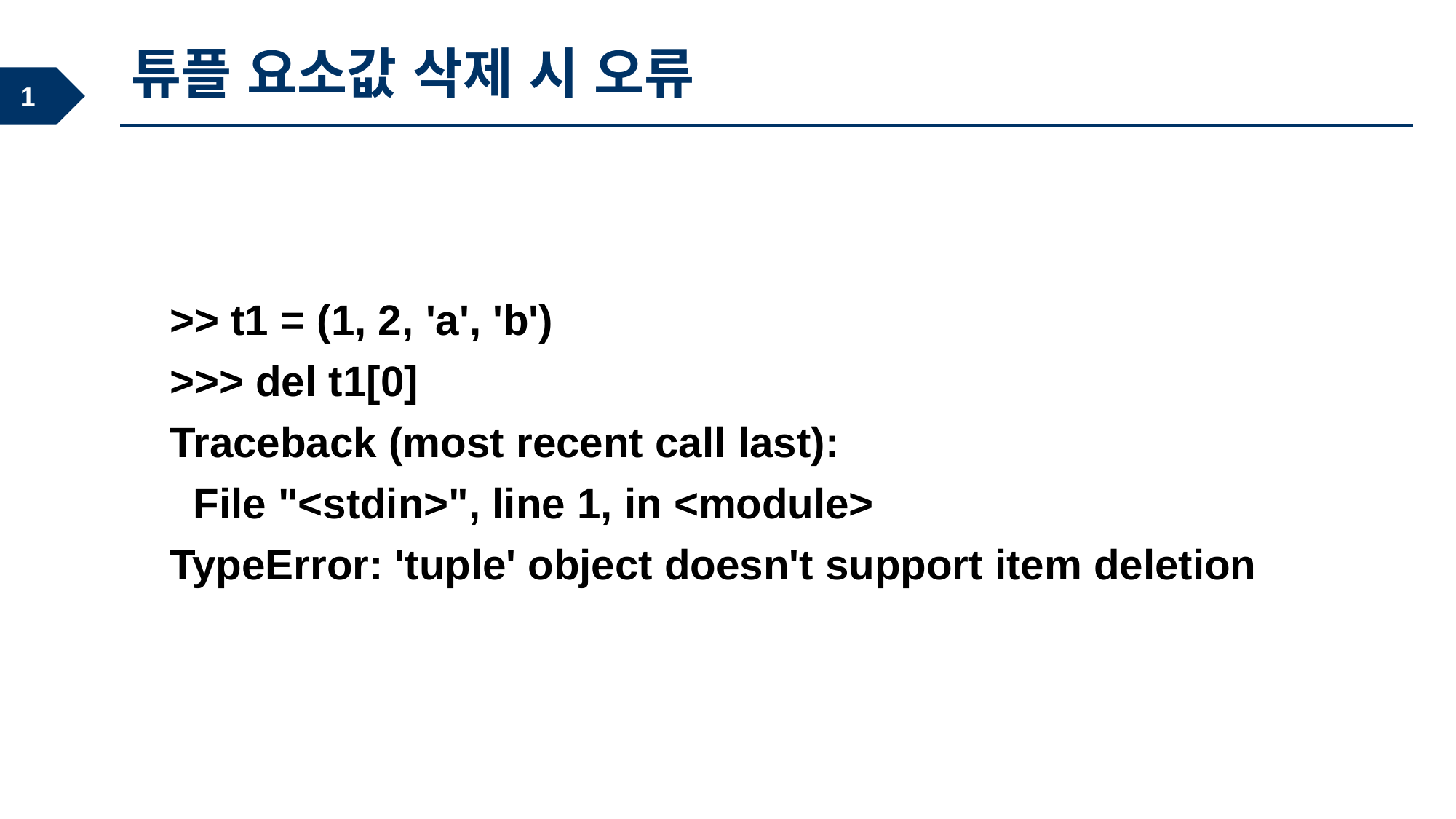

튜플 요소값 삭제 시 오류
>> t1 = (1, 2, 'a', 'b')
>>> del t1[0]
Traceback (most recent call last):
  File "<stdin>", line 1, in <module>
TypeError: 'tuple' object doesn't support item deletion